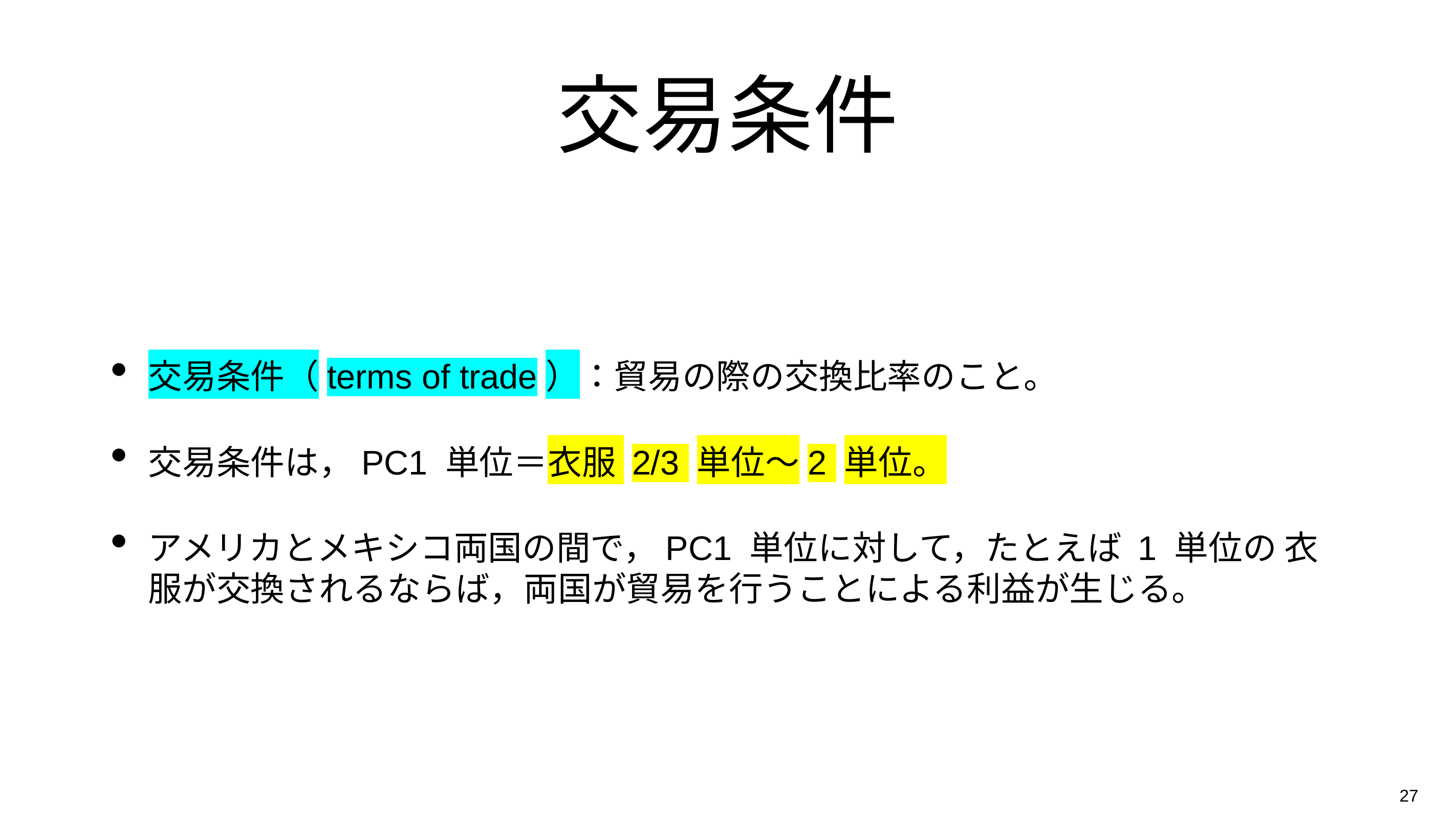

# 交易条件
交易条件（terms of trade）：貿易の際の交換比率のこと。
交易条件は，PC1 単位＝衣服 2/3 単位～2 単位。
アメリカとメキシコ両国の間で，PC1 単位に対して，たとえば 1 単位の 衣服が交換されるならば，両国が貿易を行うことによる利益が生じる。
27